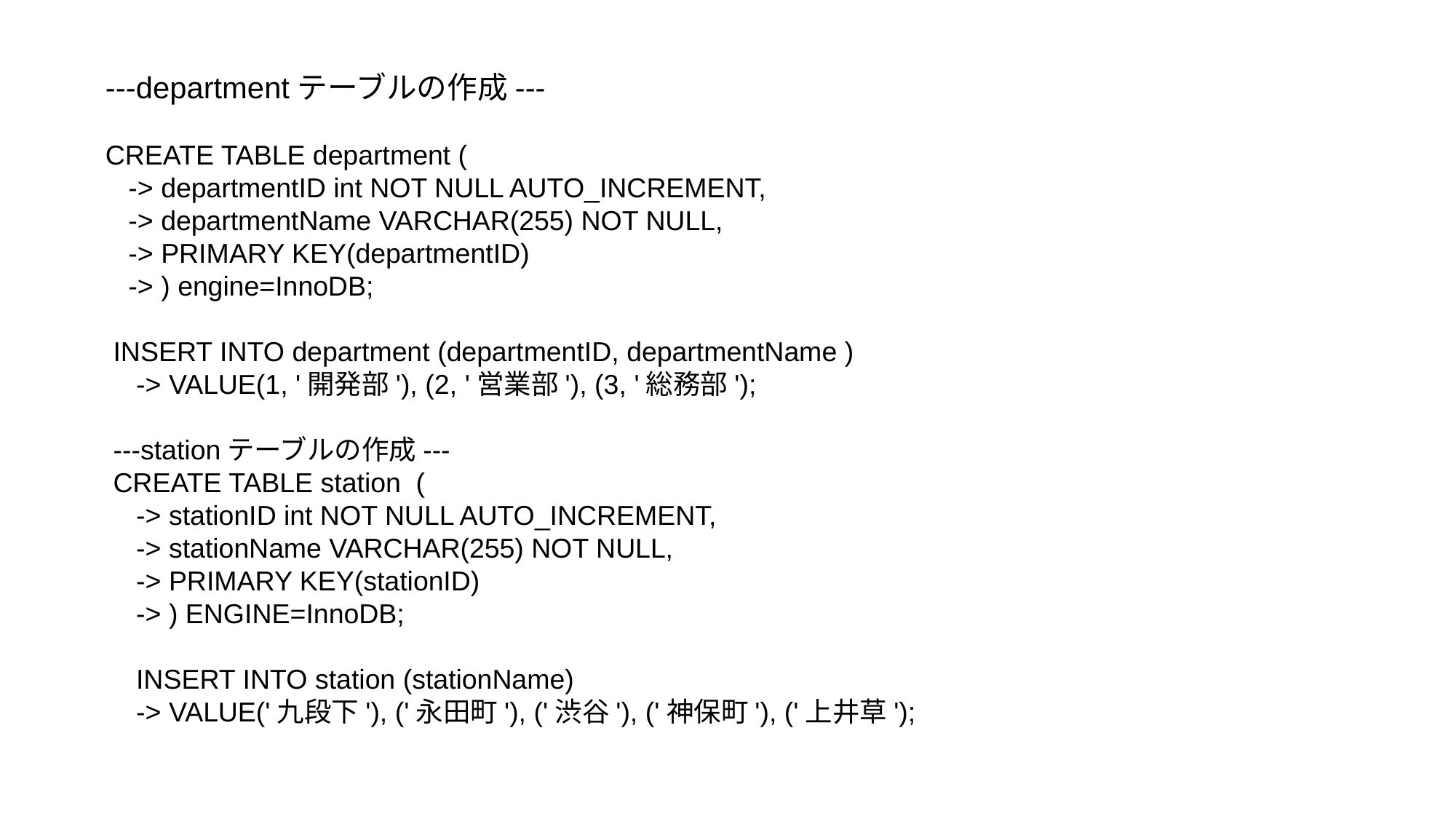

---departmentテーブルの作成---

CREATE TABLE department (
   -> departmentID int NOT NULL AUTO_INCREMENT,
   -> departmentName VARCHAR(255) NOT NULL,
   -> PRIMARY KEY(departmentID)
   -> ) engine=InnoDB;

 INSERT INTO department (departmentID, departmentName )
    -> VALUE(1, '開発部'), (2, '営業部'), (3, '総務部');

 ---stationテーブルの作成---
 CREATE TABLE station  (
    -> stationID int NOT NULL AUTO_INCREMENT,
    -> stationName VARCHAR(255) NOT NULL,
    -> PRIMARY KEY(stationID)
    -> ) ENGINE=InnoDB;

    INSERT INTO station (stationName)
    -> VALUE('九段下'), ('永田町'), ('渋谷'), ('神保町'), ('上井草');